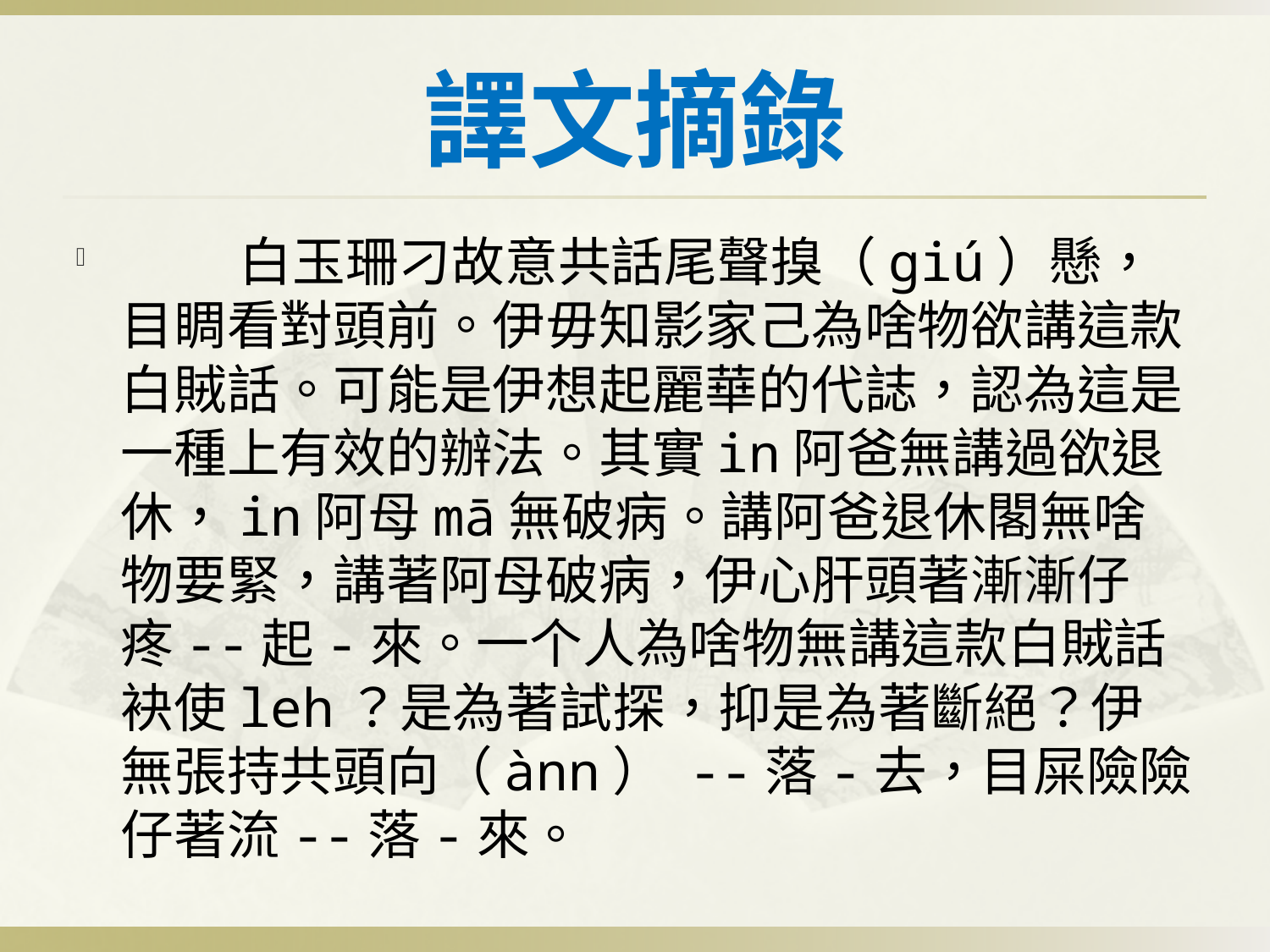

# 譯文摘錄
         白玉珊刁故意共話尾聲搝（giú）懸，目睭看對頭前。伊毋知影家己為啥物欲講這款白賊話。可能是伊想起麗華的代誌，認為這是一種上有效的辦法。其實in阿爸無講過欲退休，in阿母mā無破病。講阿爸退休閣無啥物要緊，講著阿母破病，伊心肝頭著漸漸仔疼--起-來。一个人為啥物無講這款白賊話袂使leh？是為著試探，抑是為著斷絕？伊無張持共頭向（ànn） --落-去，目屎險險仔著流--落-來。